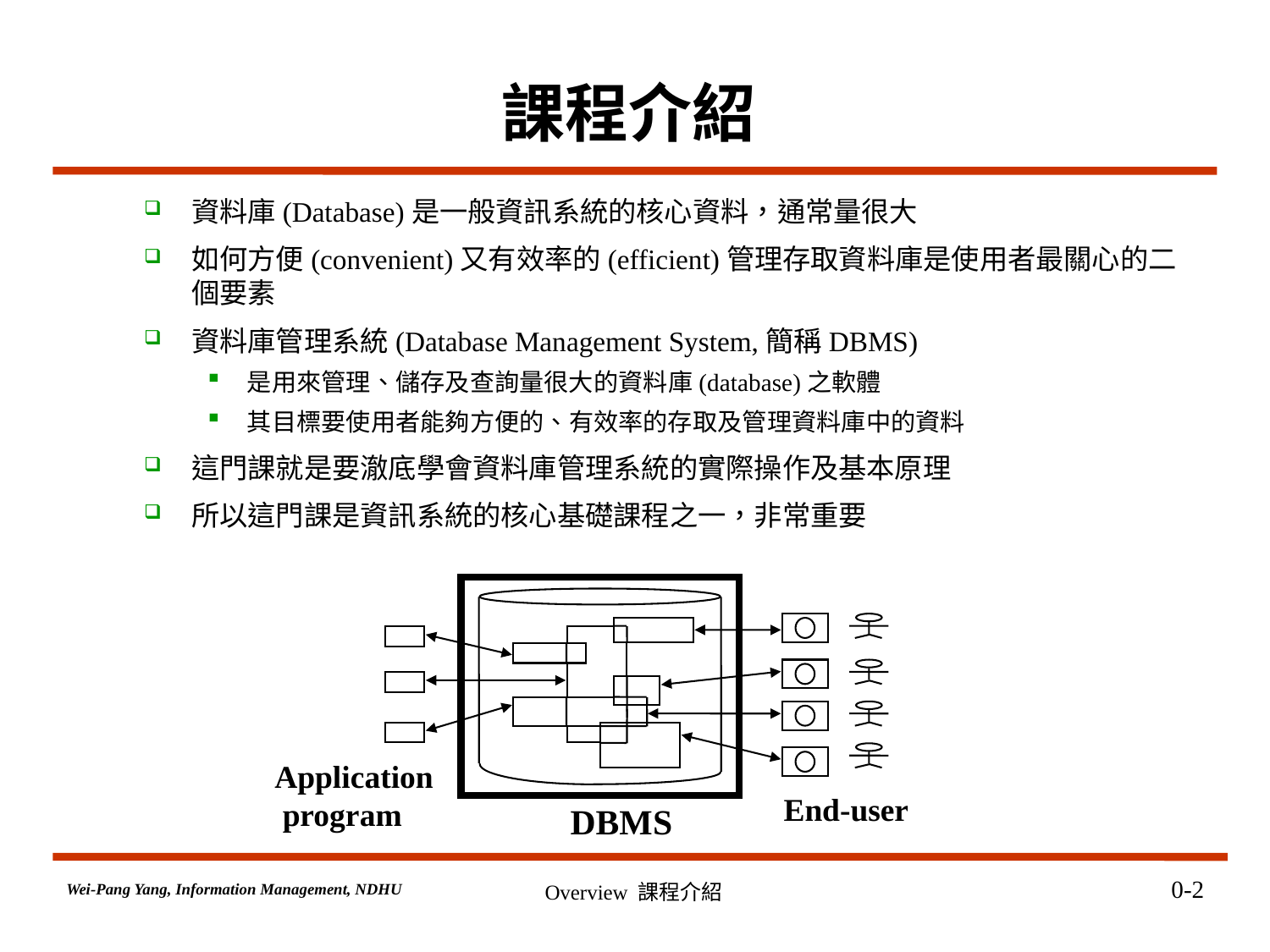

# 課程介紹
資料庫(Database)是一般資訊系統的核心資料，通常量很大
如何方便(convenient)又有效率的(efficient)管理存取資料庫是使用者最關心的二個要素
資料庫管理系統(Database Management System,簡稱DBMS)
是用來管理、儲存及查詢量很大的資料庫(database)之軟體
其目標要使用者能夠方便的、有效率的存取及管理資料庫中的資料
這門課就是要澈底學會資料庫管理系統的實際操作及基本原理
所以這門課是資訊系統的核心基礎課程之一，非常重要

Application
 program

End-user
DBMS
0-2
Overview 課程介紹